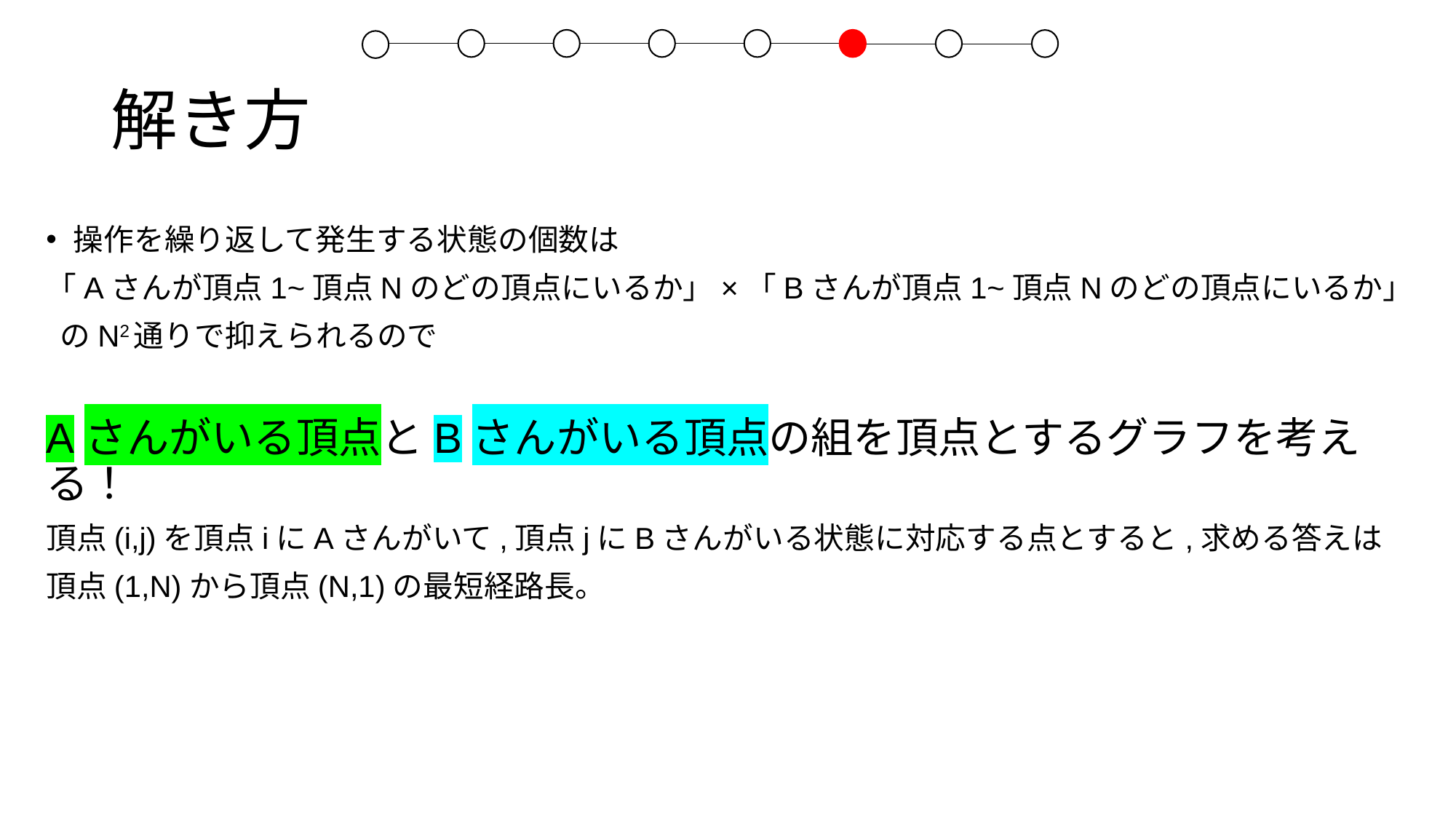

# 解き方
操作を繰り返して発生する状態の個数は
「Aさんが頂点1~頂点Nのどの頂点にいるか」×「Bさんが頂点1~頂点Nのどの頂点にいるか」
 のN2通りで抑えられるので

Aさんがいる頂点とBさんがいる頂点の組を頂点とするグラフを考える！
頂点(i,j)を頂点iにAさんがいて,頂点jにBさんがいる状態に対応する点とすると,求める答えは
頂点(1,N)から頂点(N,1)の最短経路長。